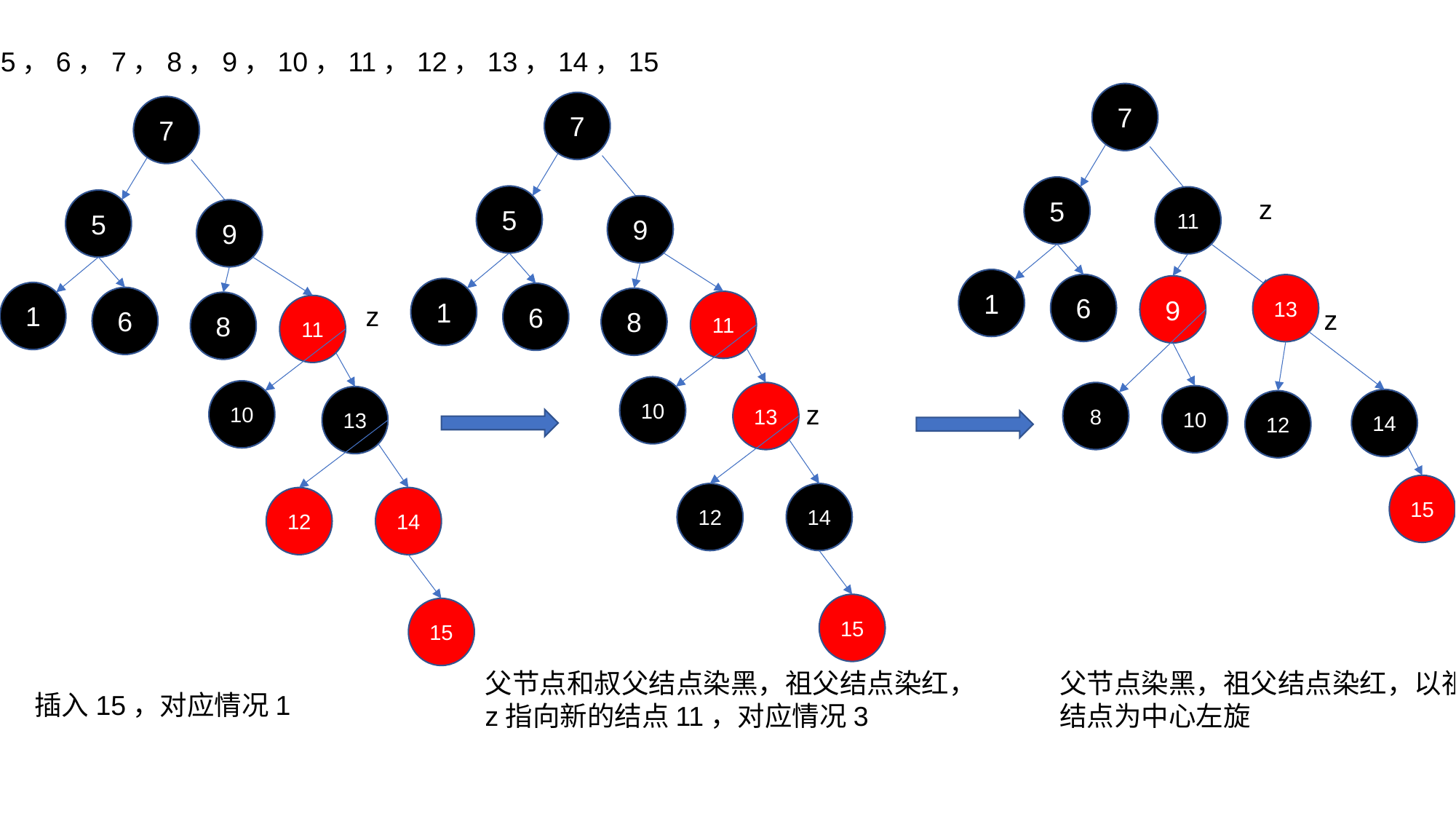

{1，5，6，7，8，9，10，11，12，13，14，15
7
7
7
5
5
11
z
5
9
9
1
6
13
9
1
1
6
6
8
11
8
z
11
z
10
10
13
8
10
13
14
12
z

15
12
14
12
14
15
15
父节点和叔父结点染黑，祖父结点染红，z指向新的结点11，对应情况3
父节点染黑，祖父结点染红，以祖父结点为中心左旋
插入15，对应情况1